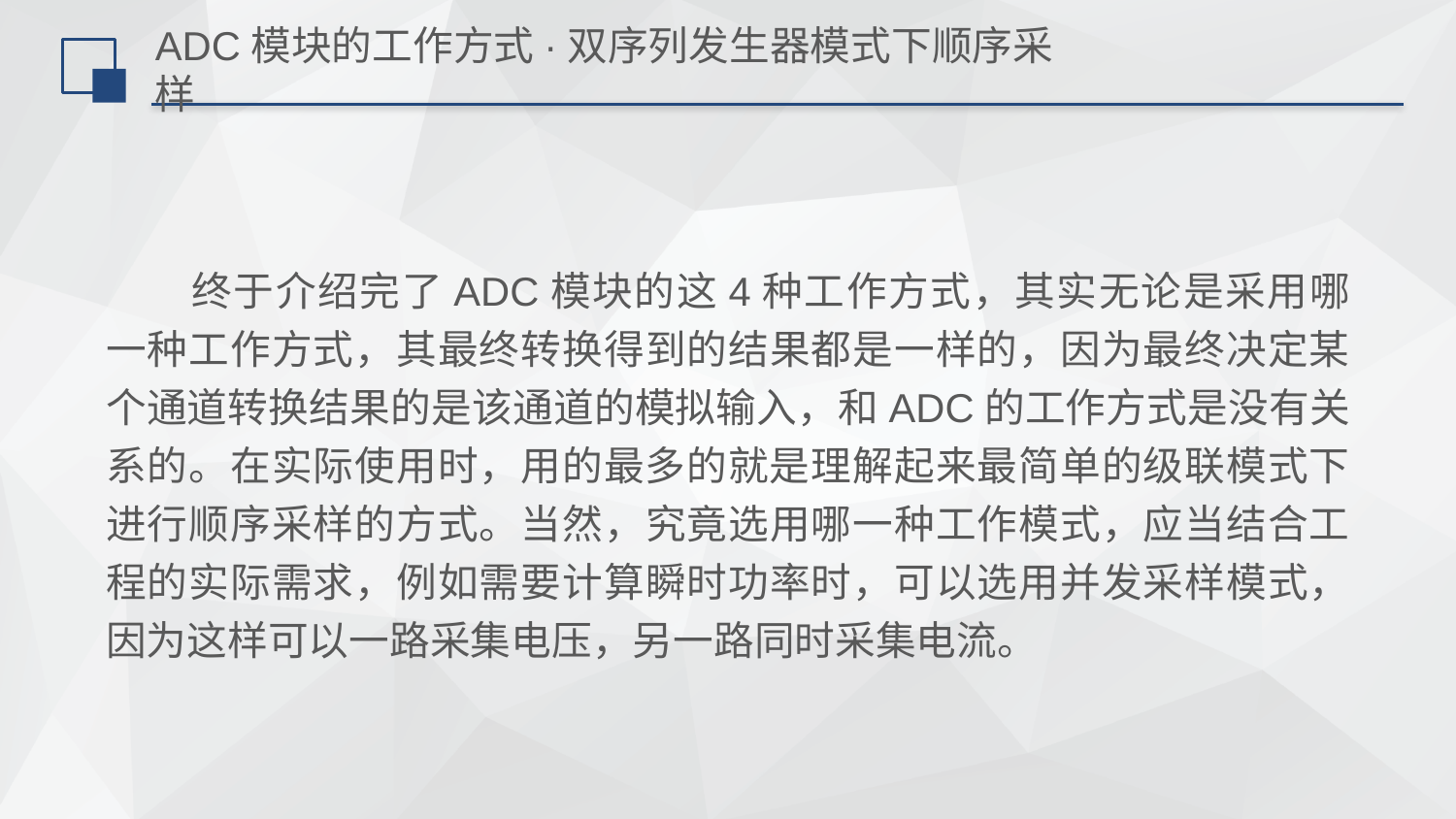

# ADC模块的工作方式·双序列发生器模式下顺序采样
终于介绍完了ADC模块的这4种工作方式，其实无论是采用哪一种工作方式，其最终转换得到的结果都是一样的，因为最终决定某个通道转换结果的是该通道的模拟输入，和ADC的工作方式是没有关系的。在实际使用时，用的最多的就是理解起来最简单的级联模式下进行顺序采样的方式。当然，究竟选用哪一种工作模式，应当结合工程的实际需求，例如需要计算瞬时功率时，可以选用并发采样模式，因为这样可以一路采集电压，另一路同时采集电流。